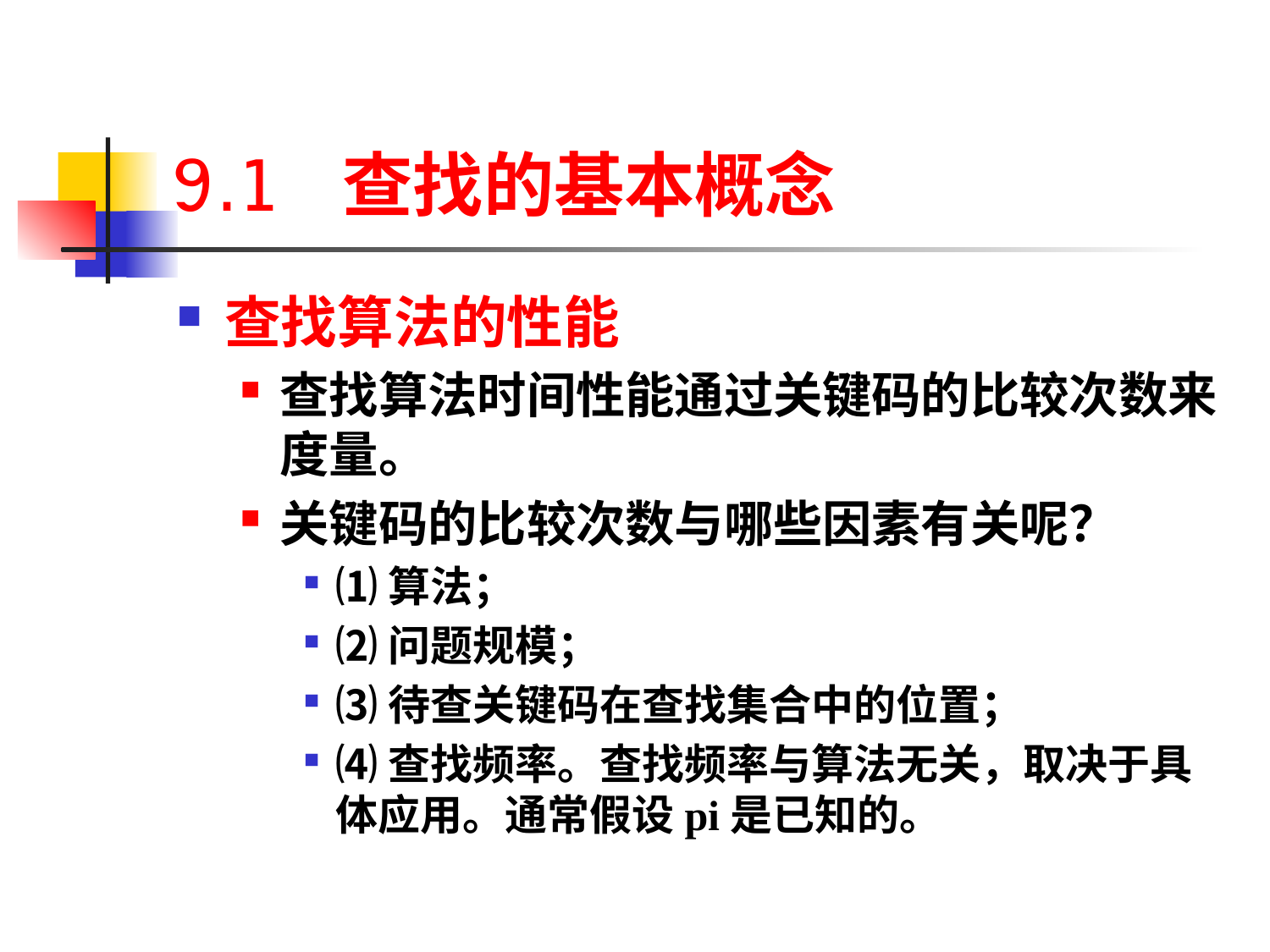

# 9.1  查找的基本概念
查找算法的性能
查找算法时间性能通过关键码的比较次数来度量。
关键码的比较次数与哪些因素有关呢？
⑴算法；
⑵问题规模；
⑶待查关键码在查找集合中的位置；
⑷查找频率。查找频率与算法无关，取决于具体应用。通常假设pi是已知的。